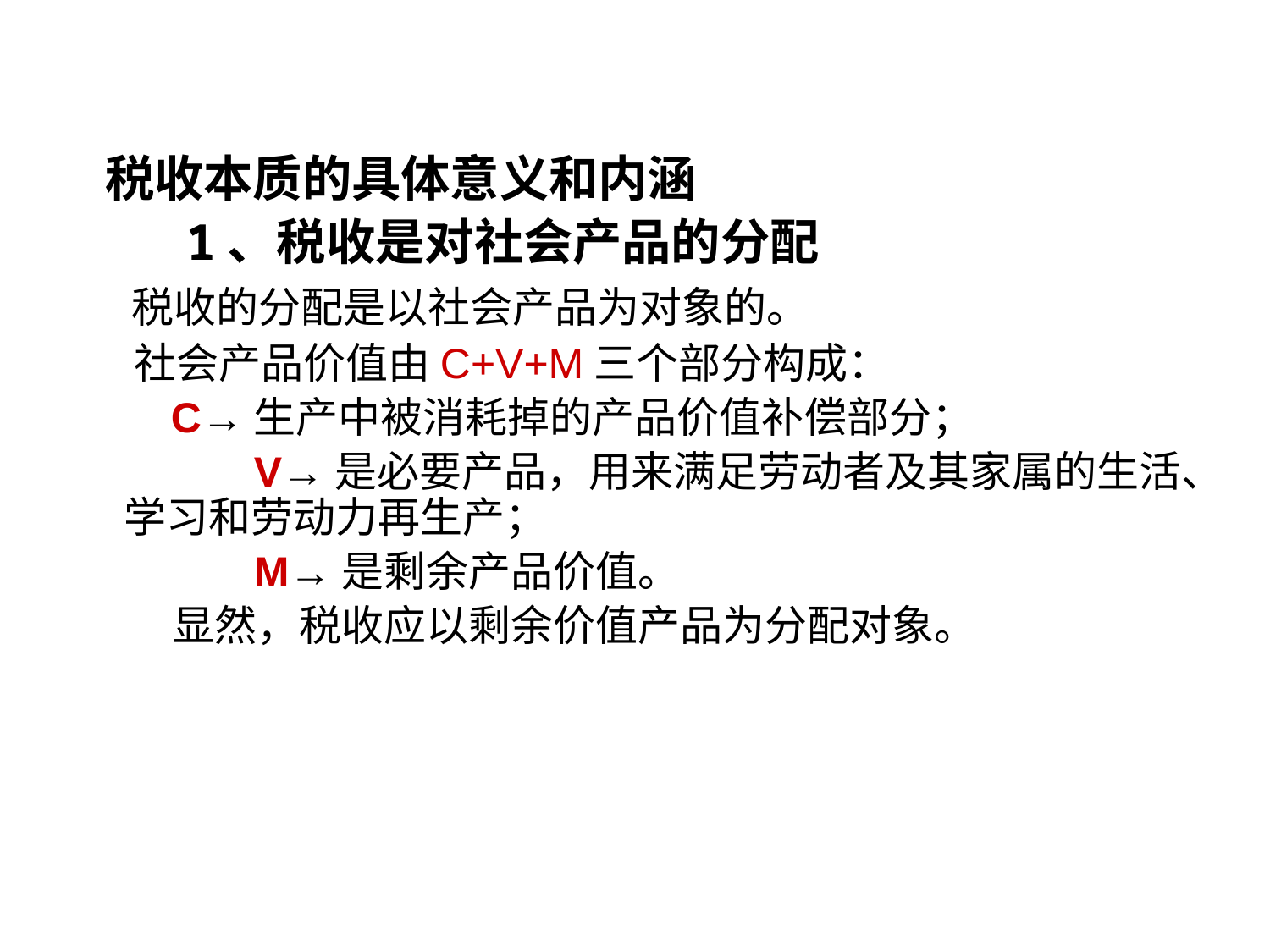

税收本质的具体意义和内涵
        1、税收是对社会产品的分配
    税收的分配是以社会产品为对象的。
     社会产品价值由C+V+M三个部分构成：
        C→生产中被消耗掉的产品价值补偿部分；
               V→是必要产品，用来满足劳动者及其家属的生活、学习和劳动力再生产；
               M→是剩余产品价值。
         显然，税收应以剩余价值产品为分配对象。